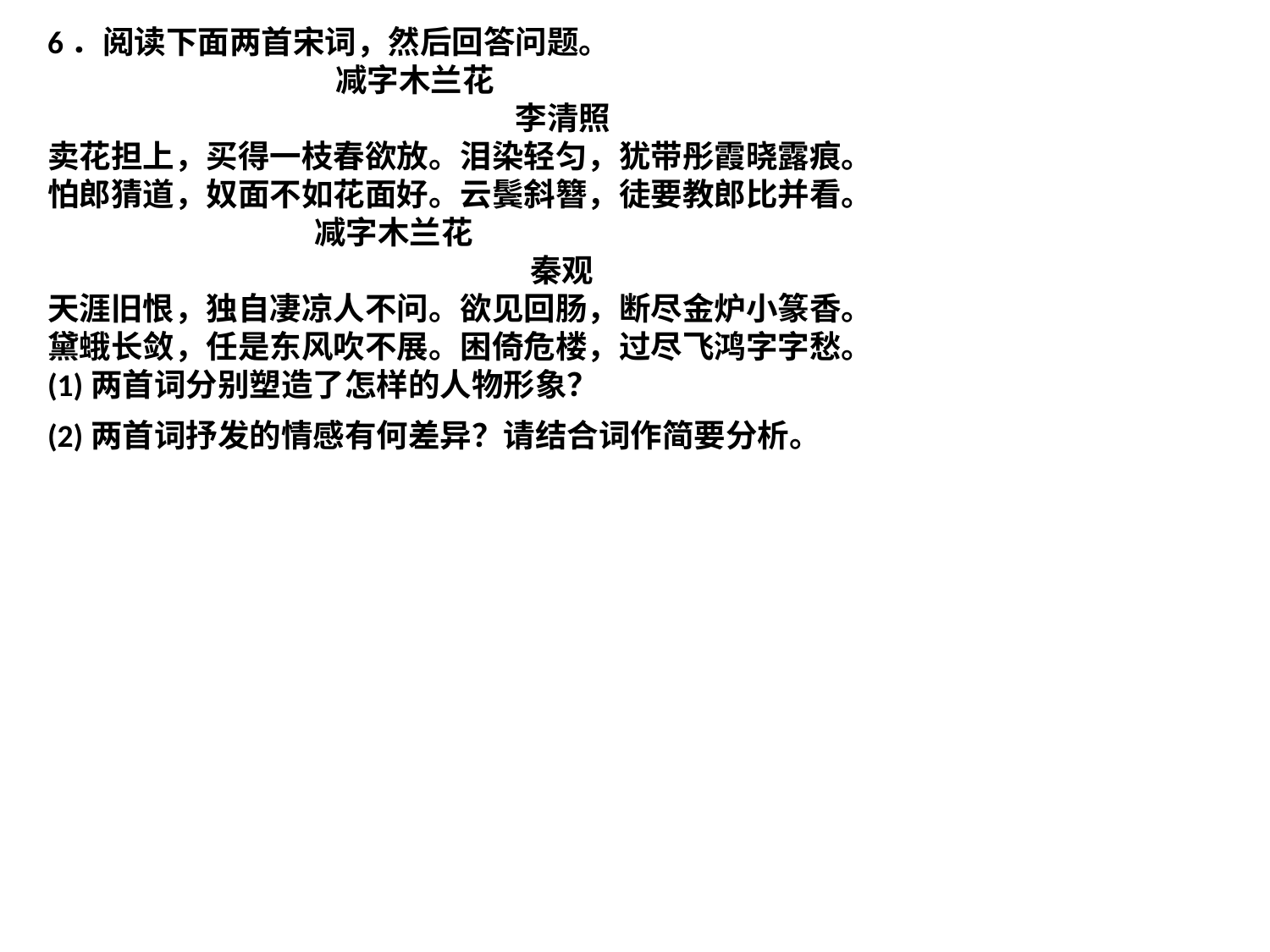

6．阅读下面两首宋词，然后回答问题。
                                       减字木兰花
                                                                李清照
卖花担上，买得一枝春欲放。泪染轻匀，犹带彤霞晓露痕。
怕郎猜道，奴面不如花面好。云鬓斜簪，徒要教郎比并看。
                                    减字木兰花
                                                                  秦观
天涯旧恨，独自凄凉人不问。欲见回肠，断尽金炉小篆香。
黛蛾长敛，任是东风吹不展。困倚危楼，过尽飞鸿字字愁。
(1)两首词分别塑造了怎样的人物形象？
(2)两首词抒发的情感有何差异？请结合词作简要分析。